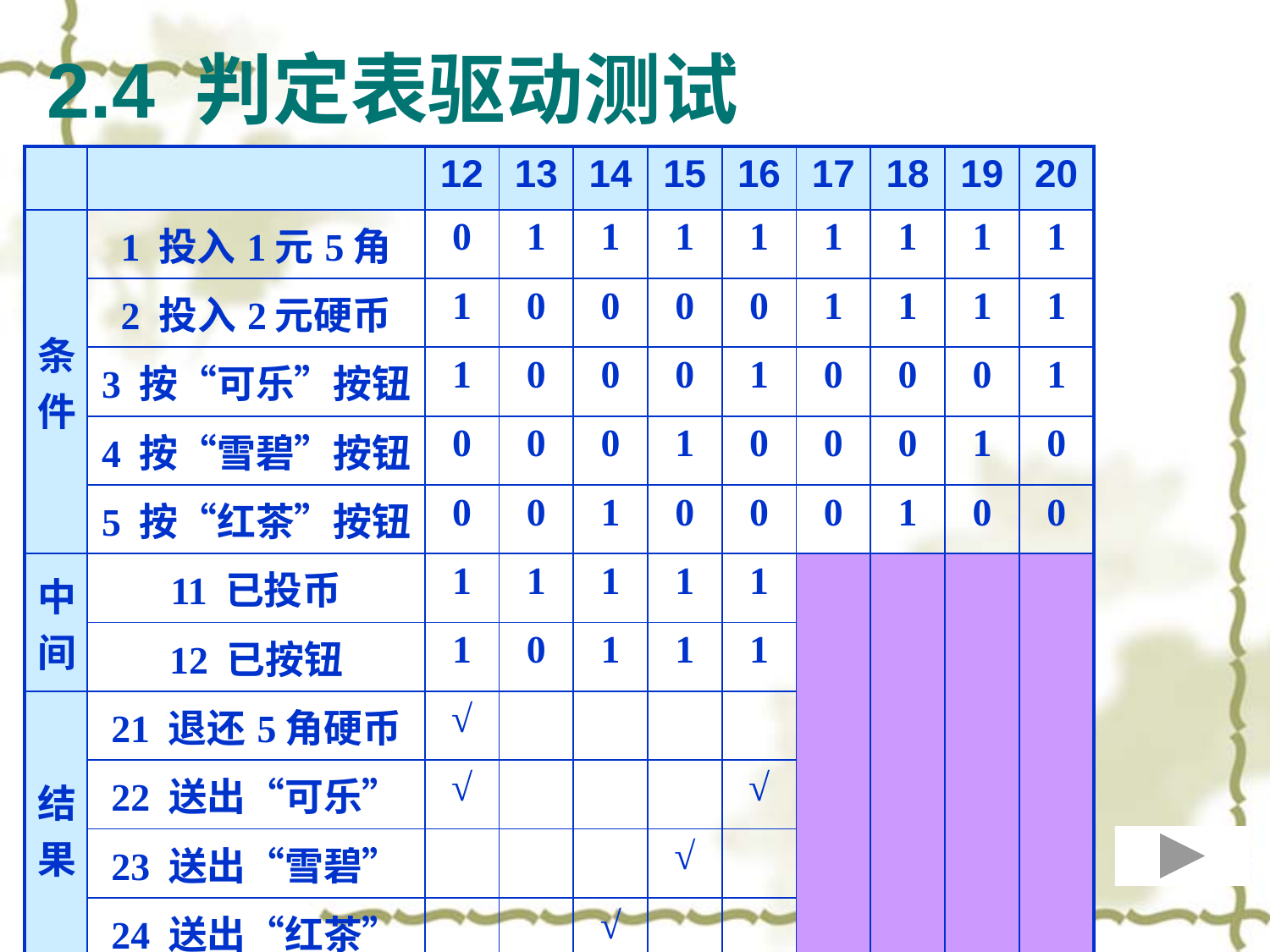

# 2.4 判定表驱动测试
|  |  | 12 | 13 | 14 | 15 | 16 | 17 | 18 | 19 | 20 |
| --- | --- | --- | --- | --- | --- | --- | --- | --- | --- | --- |
| 条件 | 1 投入1元5角 | 0 | 1 | 1 | 1 | 1 | 1 | 1 | 1 | 1 |
|  | 2 投入2元硬币 | 1 | 0 | 0 | 0 | 0 | 1 | 1 | 1 | 1 |
|  | 3 按“可乐”按钮 | 1 | 0 | 0 | 0 | 1 | 0 | 0 | 0 | 1 |
|  | 4 按“雪碧”按钮 | 0 | 0 | 0 | 1 | 0 | 0 | 0 | 1 | 0 |
|  | 5 按“红茶”按钮 | 0 | 0 | 1 | 0 | 0 | 0 | 1 | 0 | 0 |
| 中间 | 11 已投币 | 1 | 1 | 1 | 1 | 1 |  |  |  |  |
|  | 12 已按钮 | 1 | 0 | 1 | 1 | 1 |  |  |  |  |
| 结果 | 21 退还5角硬币 | √ |  |  |  |  |  |  |  |  |
|  | 22 送出“可乐” | √ |  |  |  | √ |  |  |  |  |
|  | 23 送出“雪碧” |  |  |  | √ |  |  |  |  |  |
|  | 24 送出“红茶” |  |  | √ |  |  |  |  |  |  |